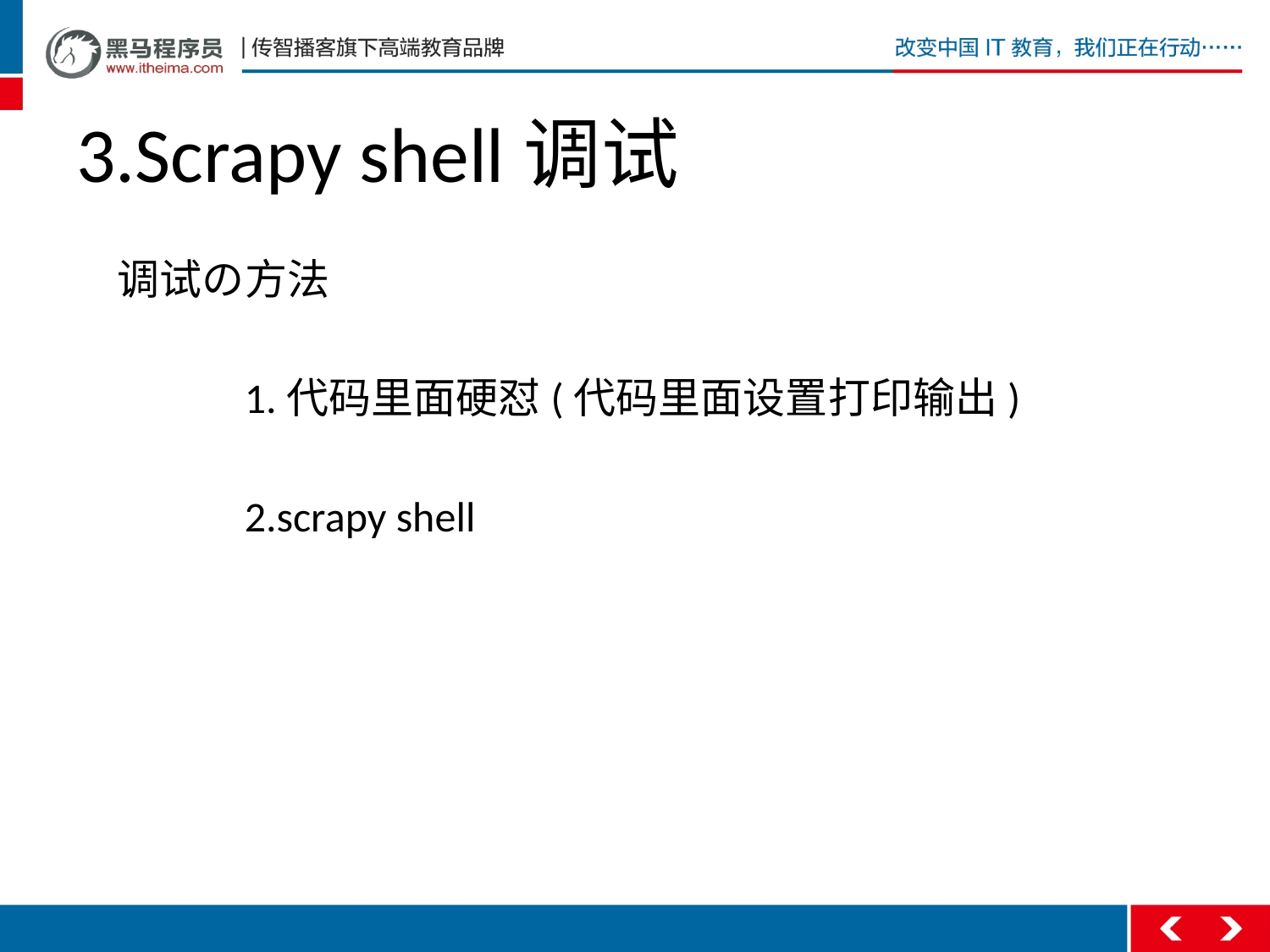

# 3.Scrapy shell调试
调试の方法

	1.代码里面硬怼(代码里面设置打印输出)

	2.scrapy shell